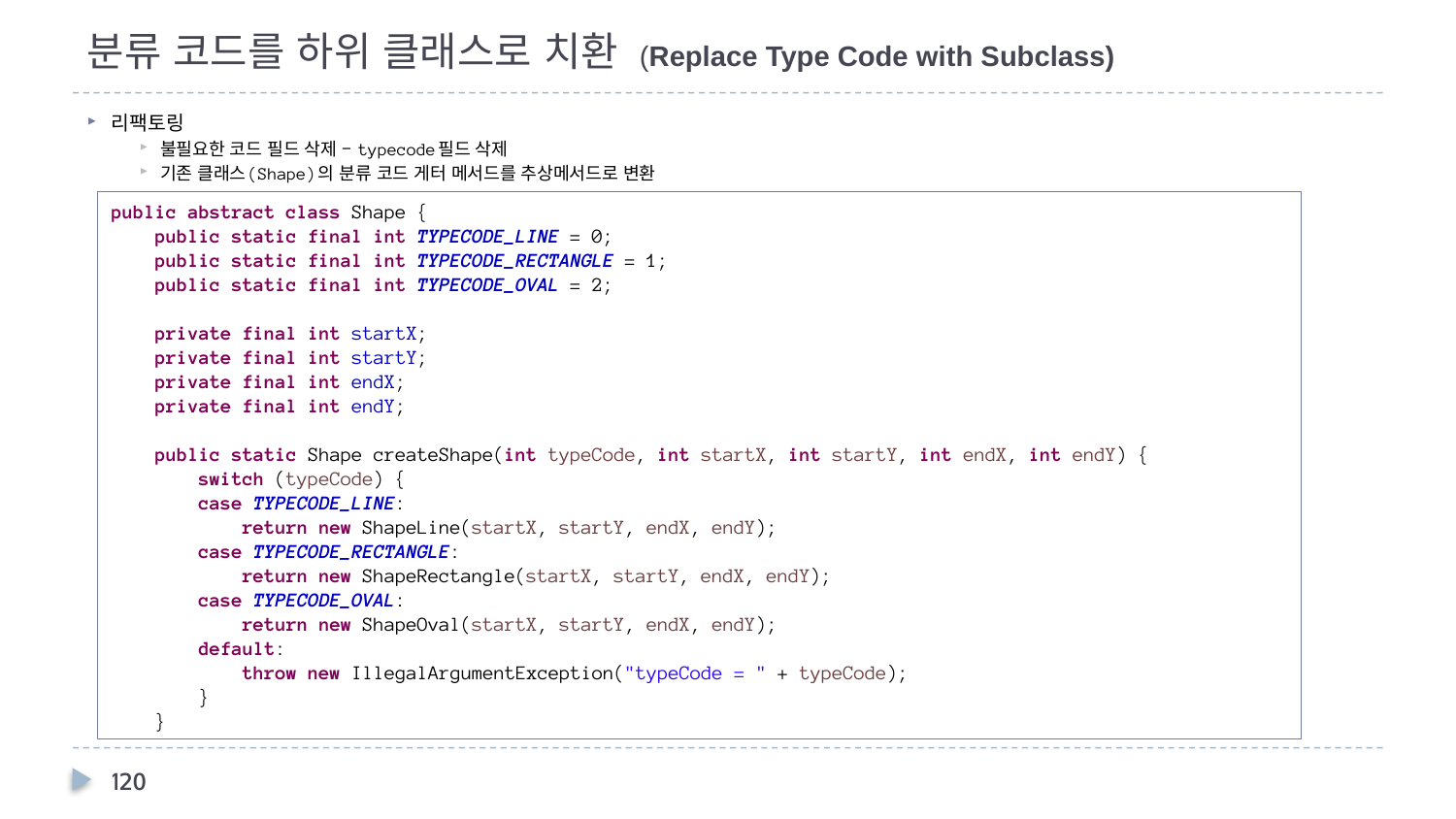

# 분류 코드를 하위 클래스로 치환 (Replace Type Code with Subclass)
리팩토링
불필요한 코드 필드 삭제 – typecode필드 삭제
기존 클래스(Shape)의 분류 코드 게터 메서드를 추상메서드로 변환
public abstract class Shape {
    public static final int TYPECODE_LINE = 0;
    public static final int TYPECODE_RECTANGLE = 1;
    public static final int TYPECODE_OVAL = 2;

    private final int startX;
    private final int startY;
    private final int endX;
    private final int endY;

    public static Shape createShape(int typeCode, int startX, int startY, int endX, int endY) {
        switch (typeCode) {
        case TYPECODE_LINE:
            return new ShapeLine(startX, startY, endX, endY);
        case TYPECODE_RECTANGLE:
            return new ShapeRectangle(startX, startY, endX, endY);
        case TYPECODE_OVAL:
            return new ShapeOval(startX, startY, endX, endY);
        default:
            throw new IllegalArgumentException("typeCode = " + typeCode);
        }
    }
120